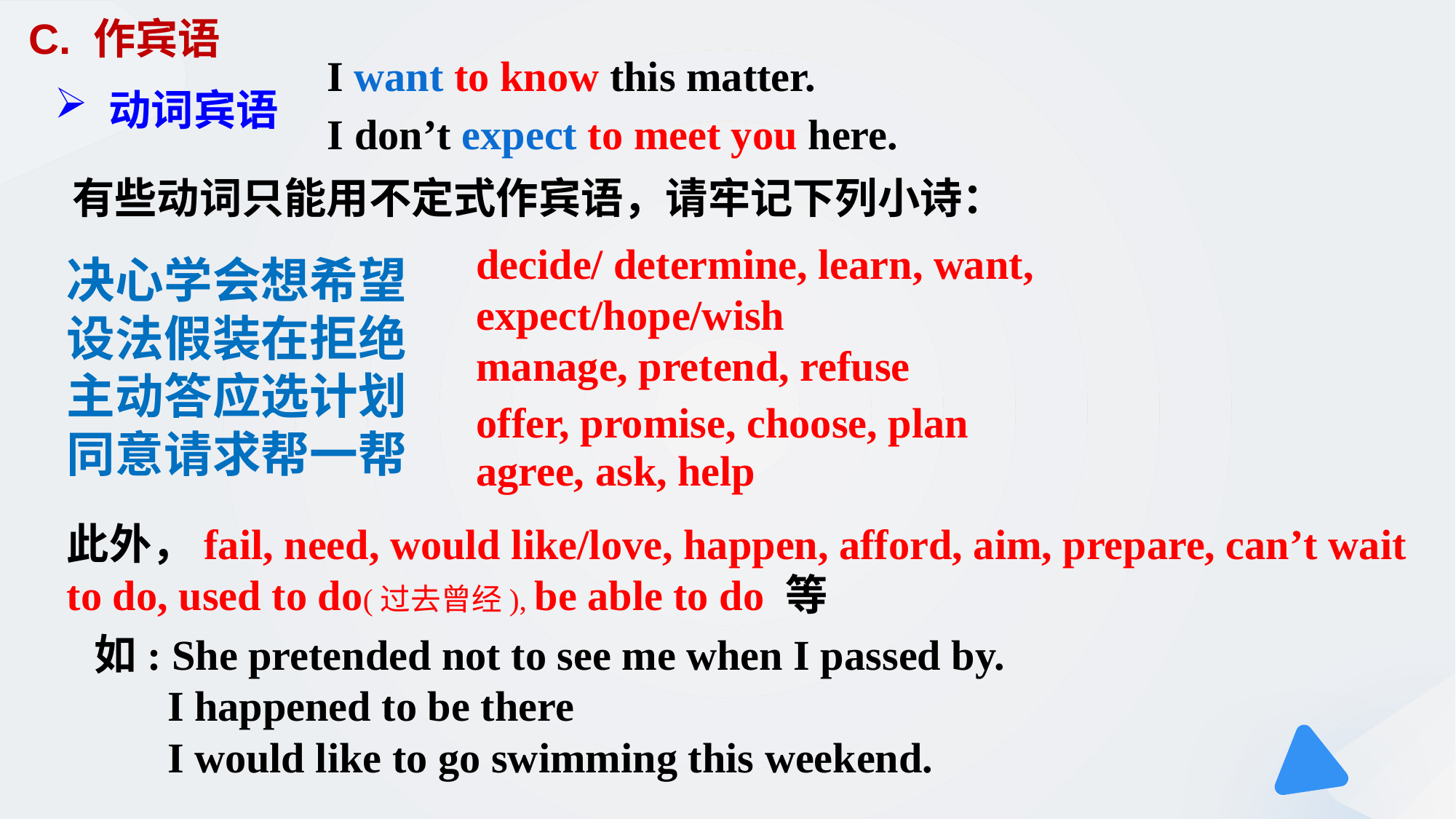

C. 作宾语
I want to know this matter.
动词宾语
I don’t expect to meet you here.
有些动词只能用不定式作宾语，请牢记下列小诗：
decide/ determine, learn, want, expect/hope/wish
决心学会想希望
设法假装在拒绝
主动答应选计划
同意请求帮一帮
manage, pretend, refuse
offer, promise, choose, plan
agree, ask, help
此外，fail, need, would like/love, happen, afford, aim, prepare, can’t wait to do, used to do(过去曾经), be able to do 等
如: She pretended not to see me when I passed by.
I happened to be there
I would like to go swimming this weekend.